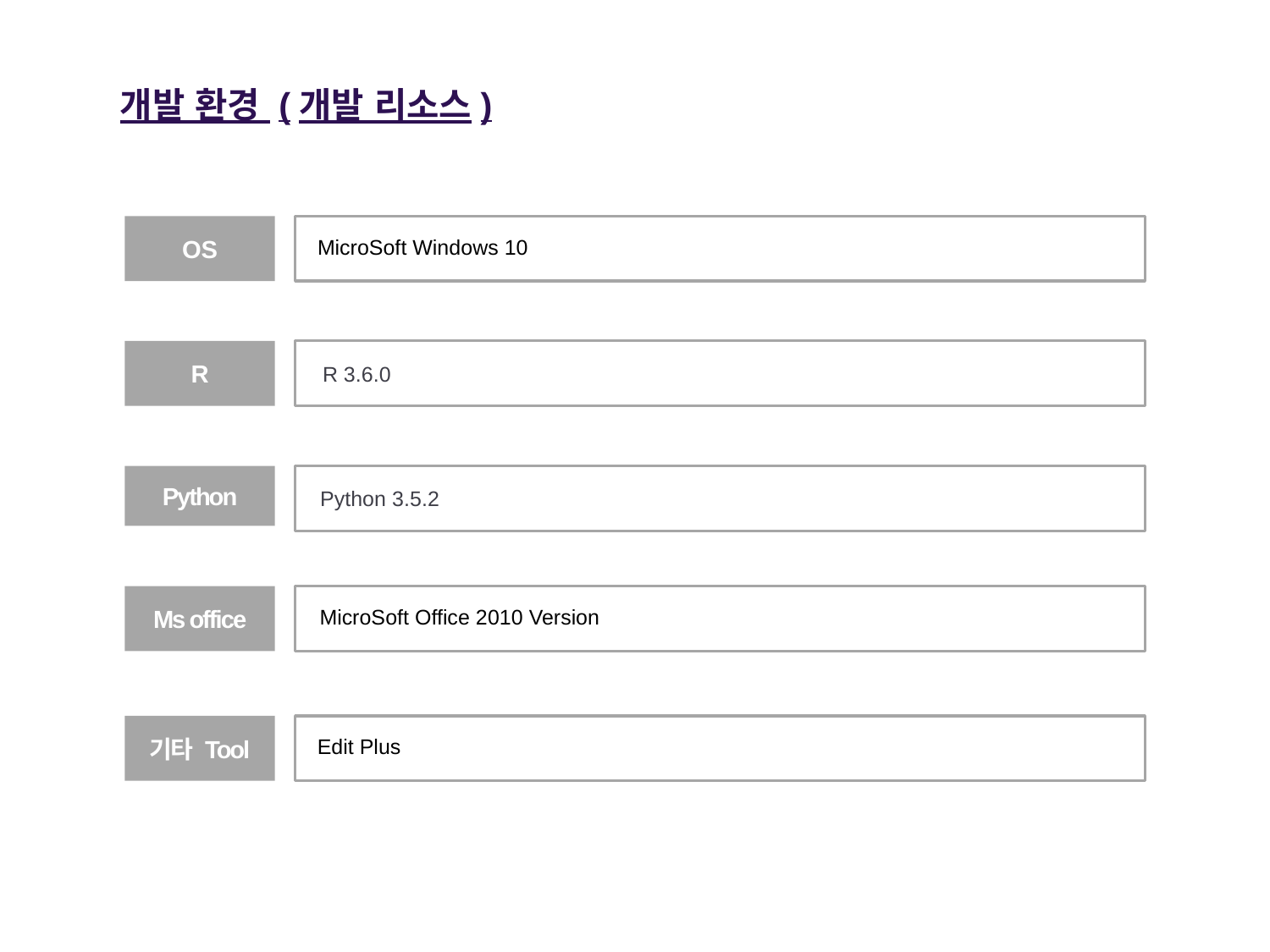

개발 환경 (개발 리소스)
OS

MicroSoft Windows 10
R
R 3.6.0
Python
Python 3.5.2

Ms office
MicroSoft Office 2010 Version
기타 Tool

Edit Plus